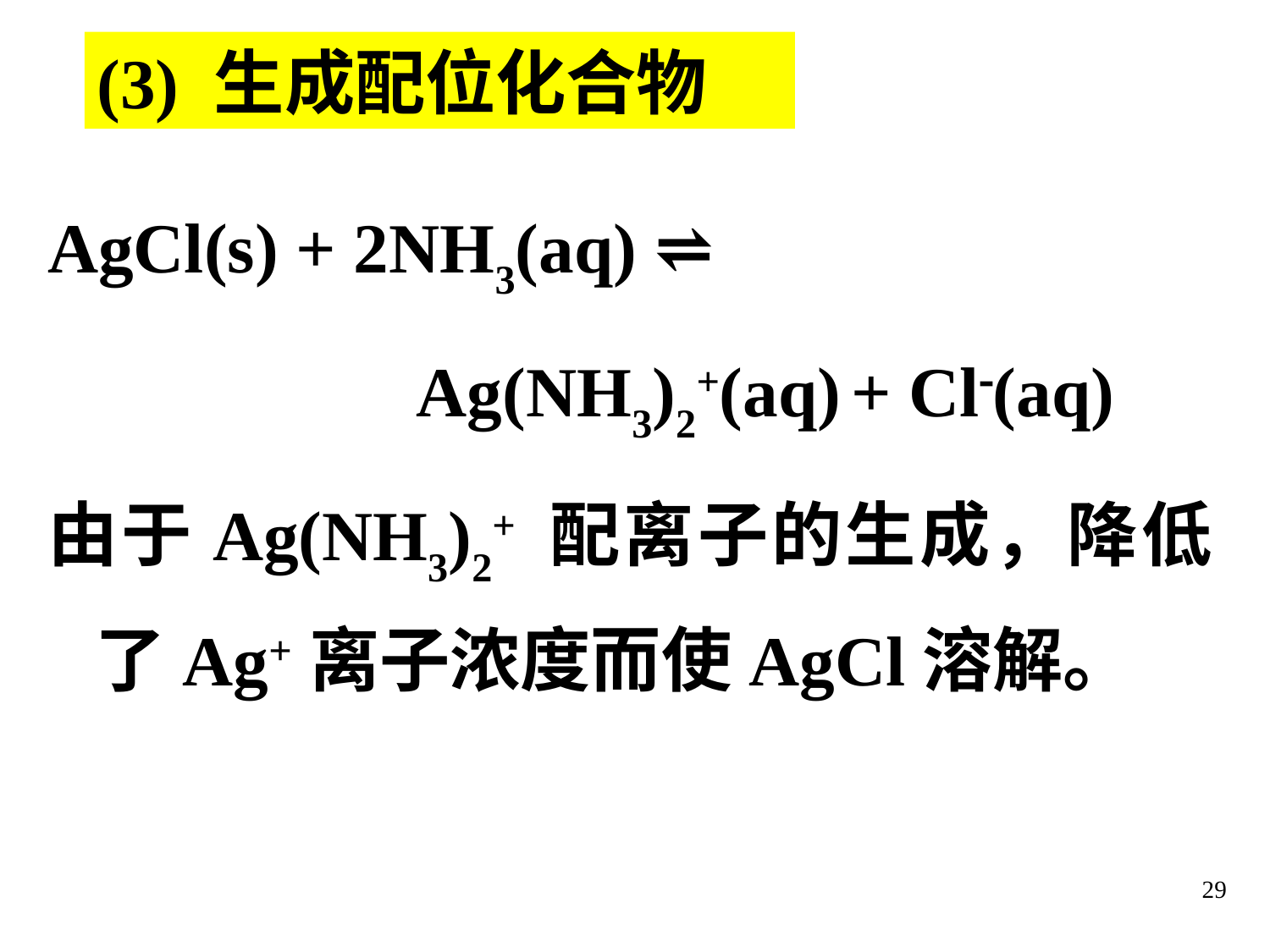

(3) 生成配位化合物
AgCl(s) + 2NH3(aq) ⇌
                     Ag(NH3)2+(aq) + Cl−(aq)
由于Ag(NH3)2+ 配离子的生成，降低了Ag+离子浓度而使AgCl溶解。
29